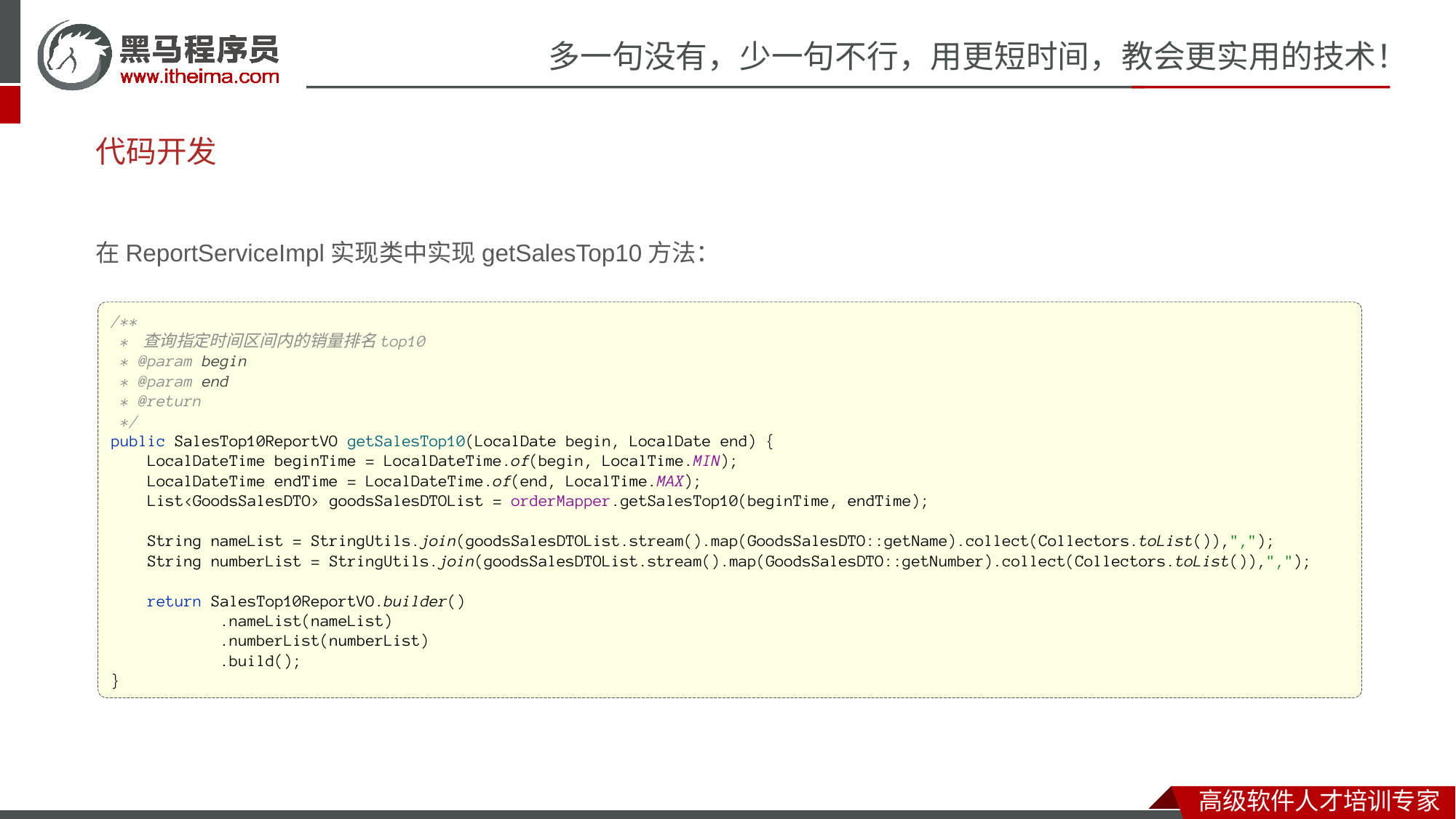

# 代码开发
在ReportServiceImpl实现类中实现getSalesTop10方法：
/**
 * 查询指定时间区间内的销量排名top10
 * @param begin
 * @param end
 * @return
 */
public SalesTop10ReportVO getSalesTop10(LocalDate begin, LocalDate end) {
    LocalDateTime beginTime = LocalDateTime.of(begin, LocalTime.MIN);
    LocalDateTime endTime = LocalDateTime.of(end, LocalTime.MAX);
    List<GoodsSalesDTO> goodsSalesDTOList = orderMapper.getSalesTop10(beginTime, endTime);
    String nameList = StringUtils.join(goodsSalesDTOList.stream().map(GoodsSalesDTO::getName).collect(Collectors.toList()),",");
    String numberList = StringUtils.join(goodsSalesDTOList.stream().map(GoodsSalesDTO::getNumber).collect(Collectors.toList()),",");
    return SalesTop10ReportVO.builder()
            .nameList(nameList)
            .numberList(numberList)
            .build();
}